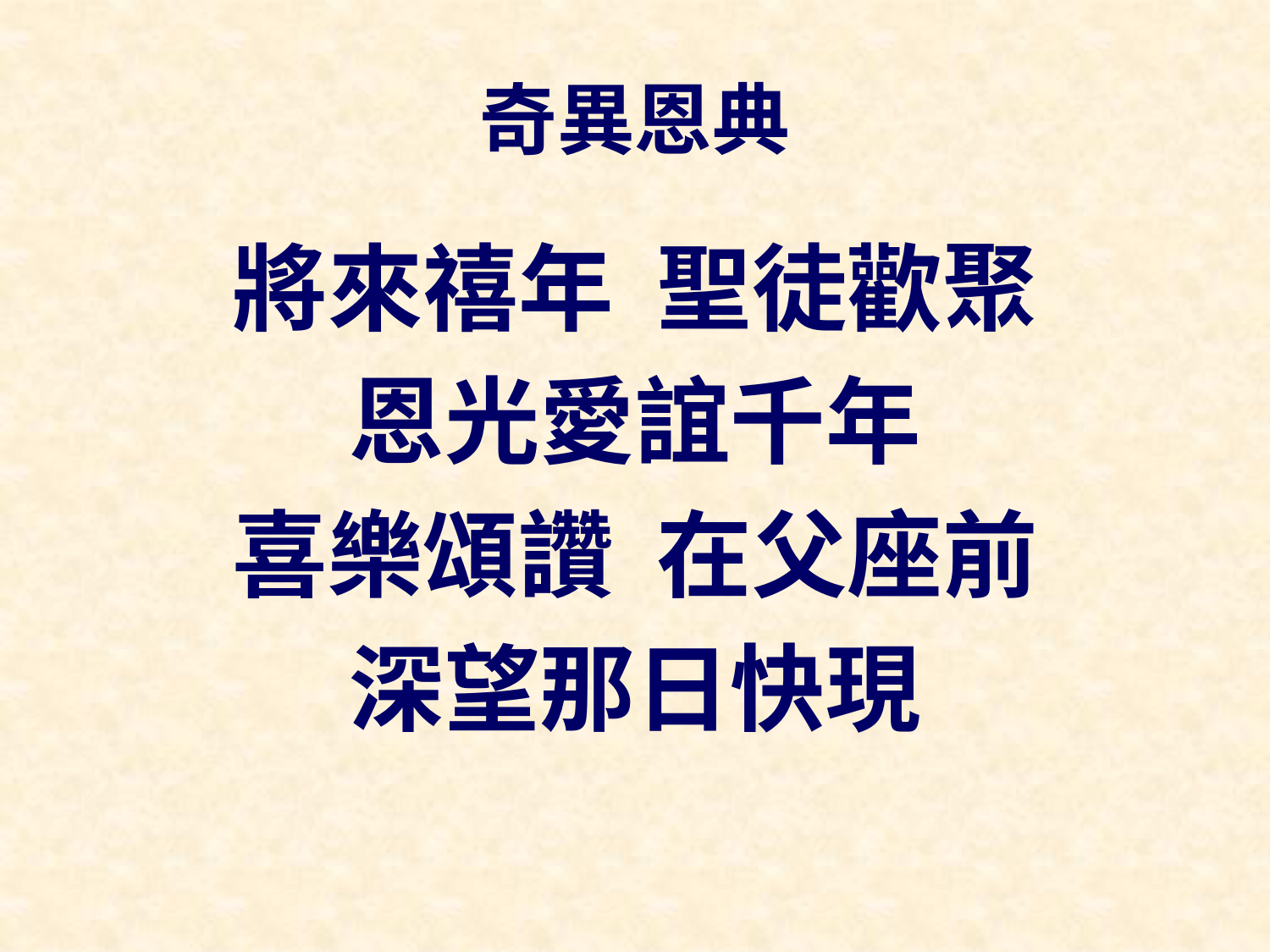

# 奇異恩典
將來禧年  聖徒歡聚
恩光愛誼千年
喜樂頌讚  在父座前
深望那日快現